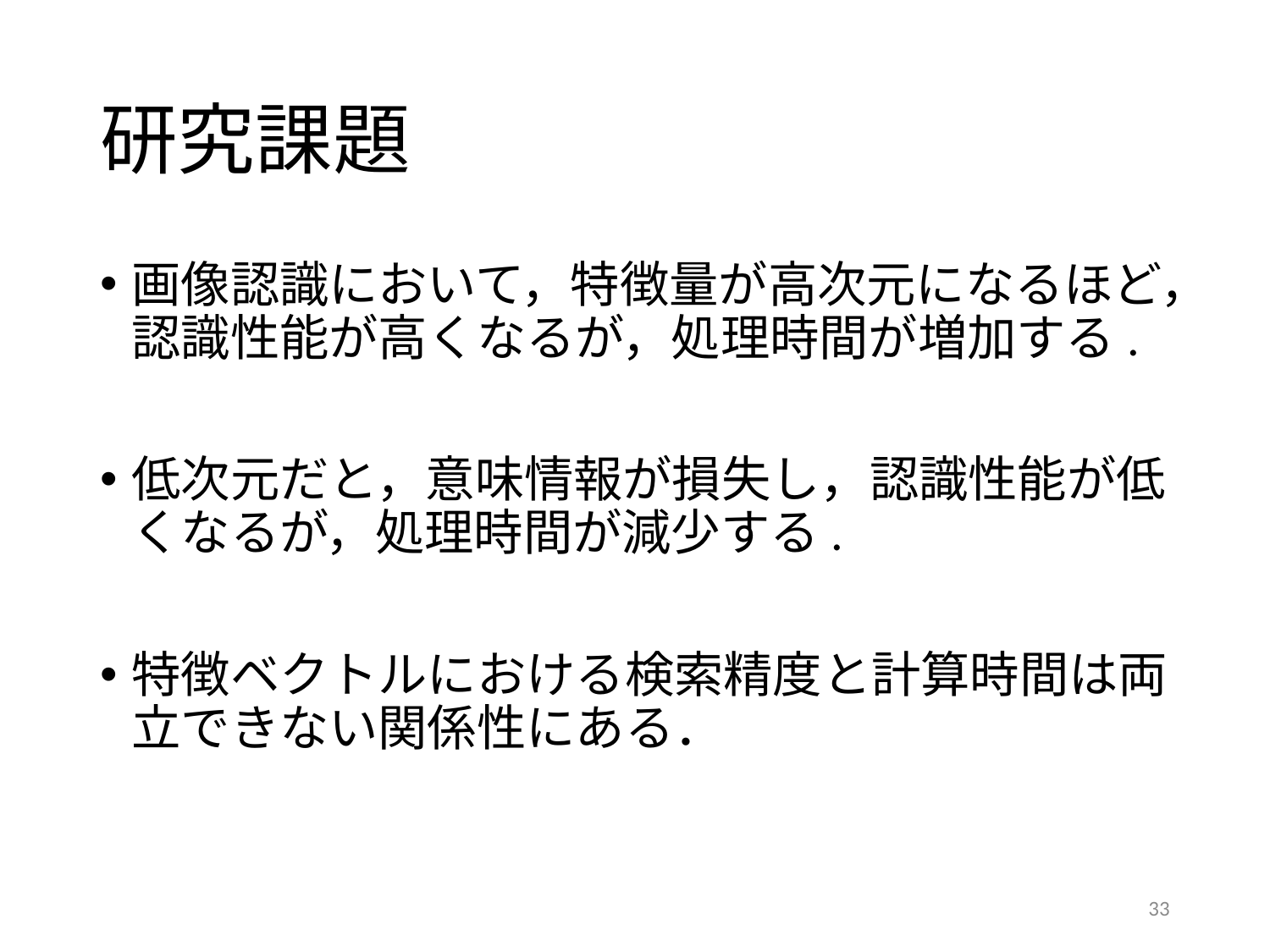

# 研究課題
画像認識において，特徴量が高次元になるほど，認識性能が高くなるが，処理時間が増加する.

低次元だと，意味情報が損失し，認識性能が低くなるが，処理時間が減少する.

特徴ベクトルにおける検索精度と計算時間は両立できない関係性にある．

33